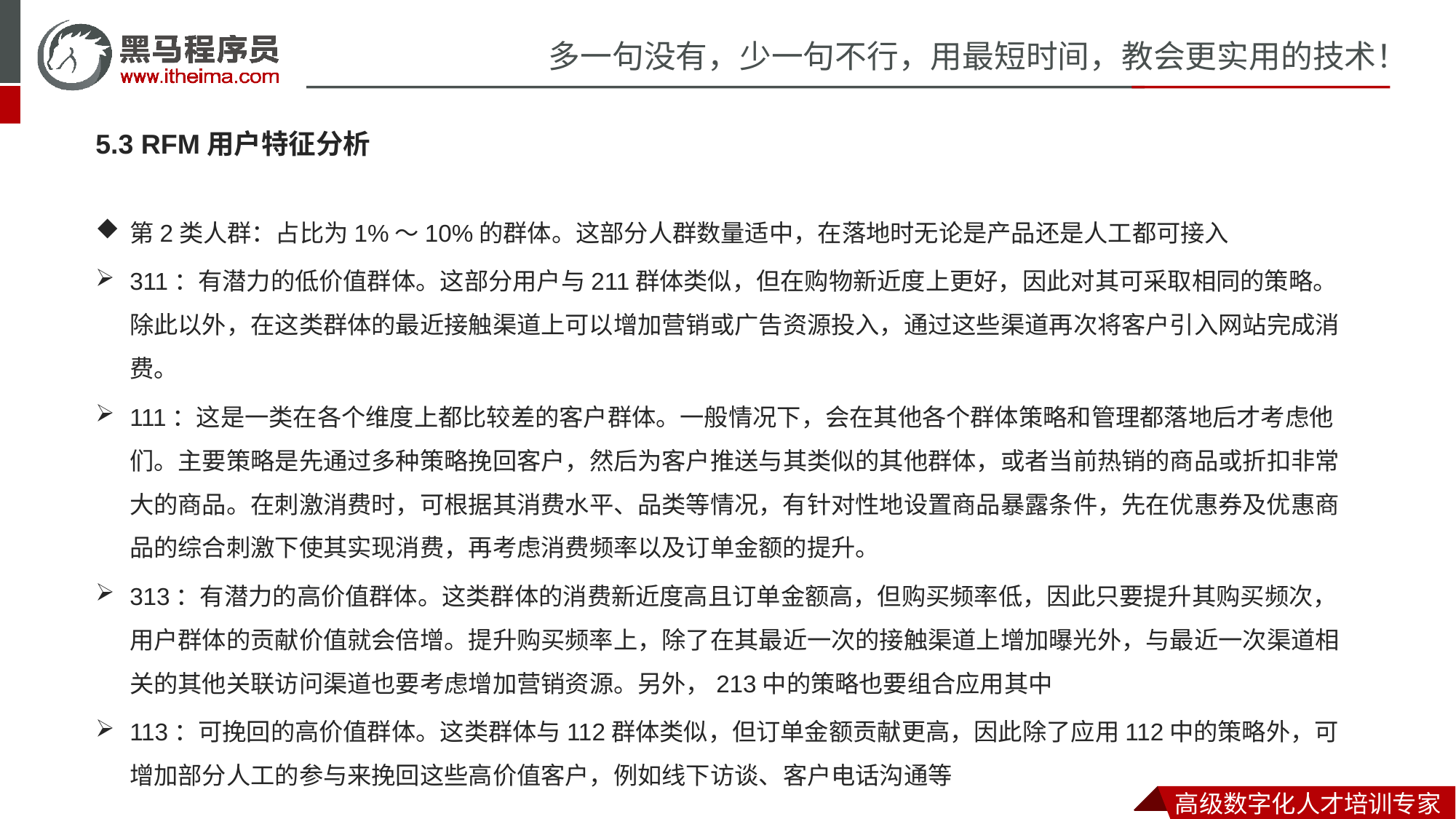

5.3 RFM用户特征分析
第2类人群：占比为1%～10%的群体。这部分人群数量适中，在落地时无论是产品还是人工都可接入
311：有潜力的低价值群体。这部分用户与211群体类似，但在购物新近度上更好，因此对其可采取相同的策略。除此以外，在这类群体的最近接触渠道上可以增加营销或广告资源投入，通过这些渠道再次将客户引入网站完成消费。
111：这是一类在各个维度上都比较差的客户群体。一般情况下，会在其他各个群体策略和管理都落地后才考虑他们。主要策略是先通过多种策略挽回客户，然后为客户推送与其类似的其他群体，或者当前热销的商品或折扣非常大的商品。在刺激消费时，可根据其消费水平、品类等情况，有针对性地设置商品暴露条件，先在优惠券及优惠商品的综合刺激下使其实现消费，再考虑消费频率以及订单金额的提升。
313：有潜力的高价值群体。这类群体的消费新近度高且订单金额高，但购买频率低，因此只要提升其购买频次，用户群体的贡献价值就会倍增。提升购买频率上，除了在其最近一次的接触渠道上增加曝光外，与最近一次渠道相关的其他关联访问渠道也要考虑增加营销资源。另外，213中的策略也要组合应用其中
113：可挽回的高价值群体。这类群体与112群体类似，但订单金额贡献更高，因此除了应用112中的策略外，可增加部分人工的参与来挽回这些高价值客户，例如线下访谈、客户电话沟通等